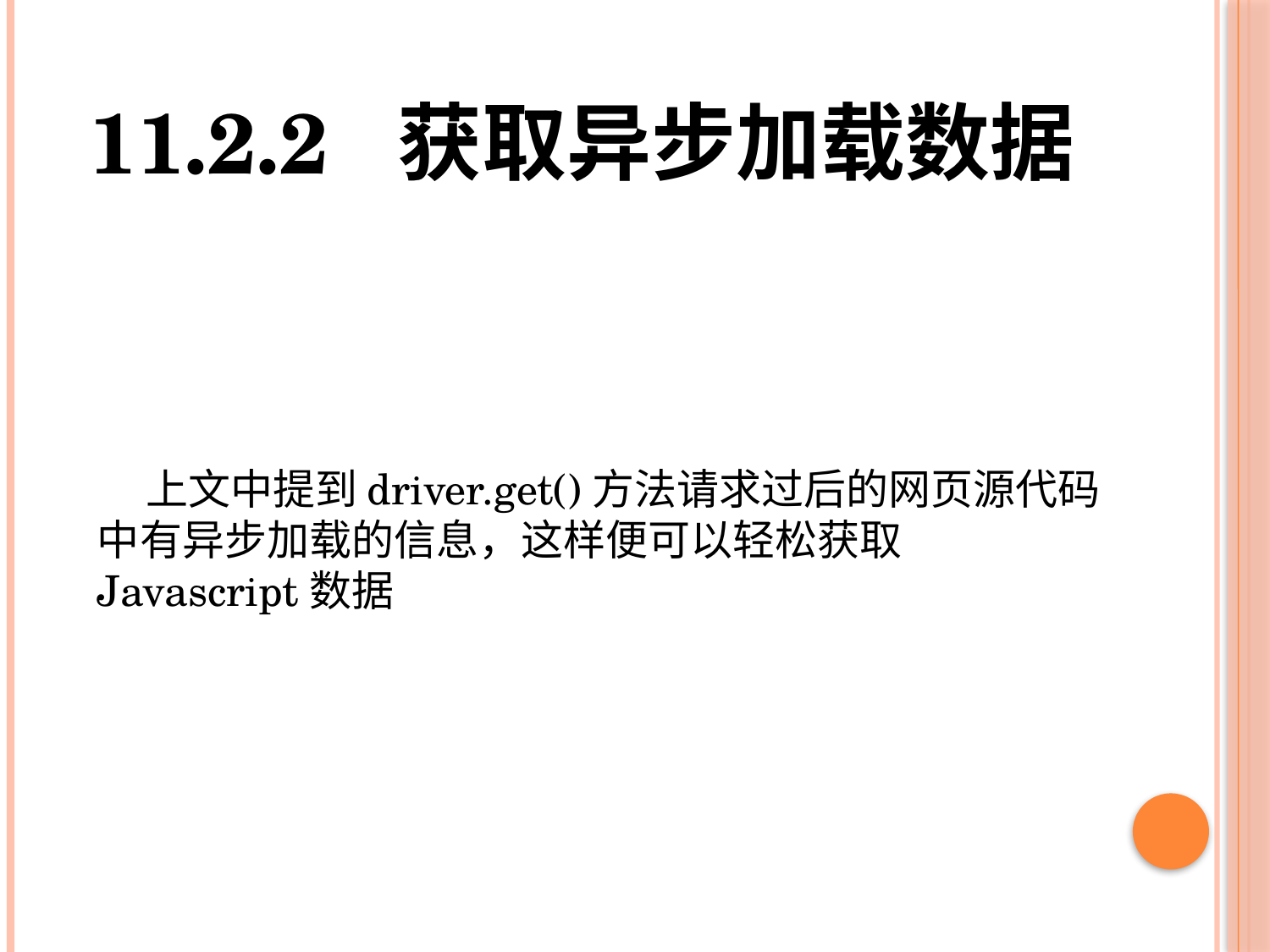

# 11.2.2  获取异步加载数据
    上文中提到driver.get()方法请求过后的网页源代码中有异步加载的信息，这样便可以轻松获取Javascript数据